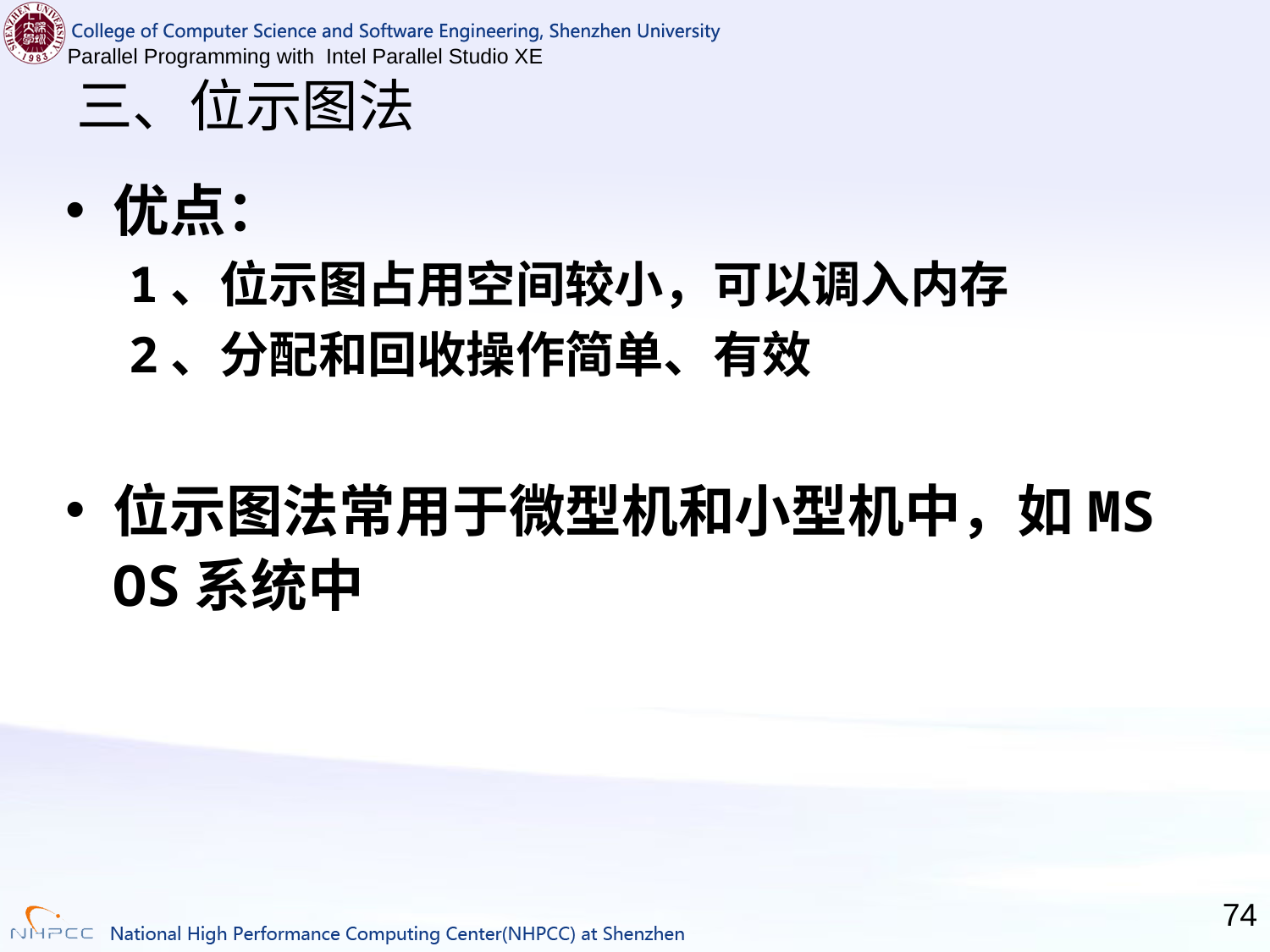

# 三、位示图法
优点：
1、位示图占用空间较小，可以调入内存
2、分配和回收操作简单、有效

位示图法常用于微型机和小型机中，如MS OS系统中
74